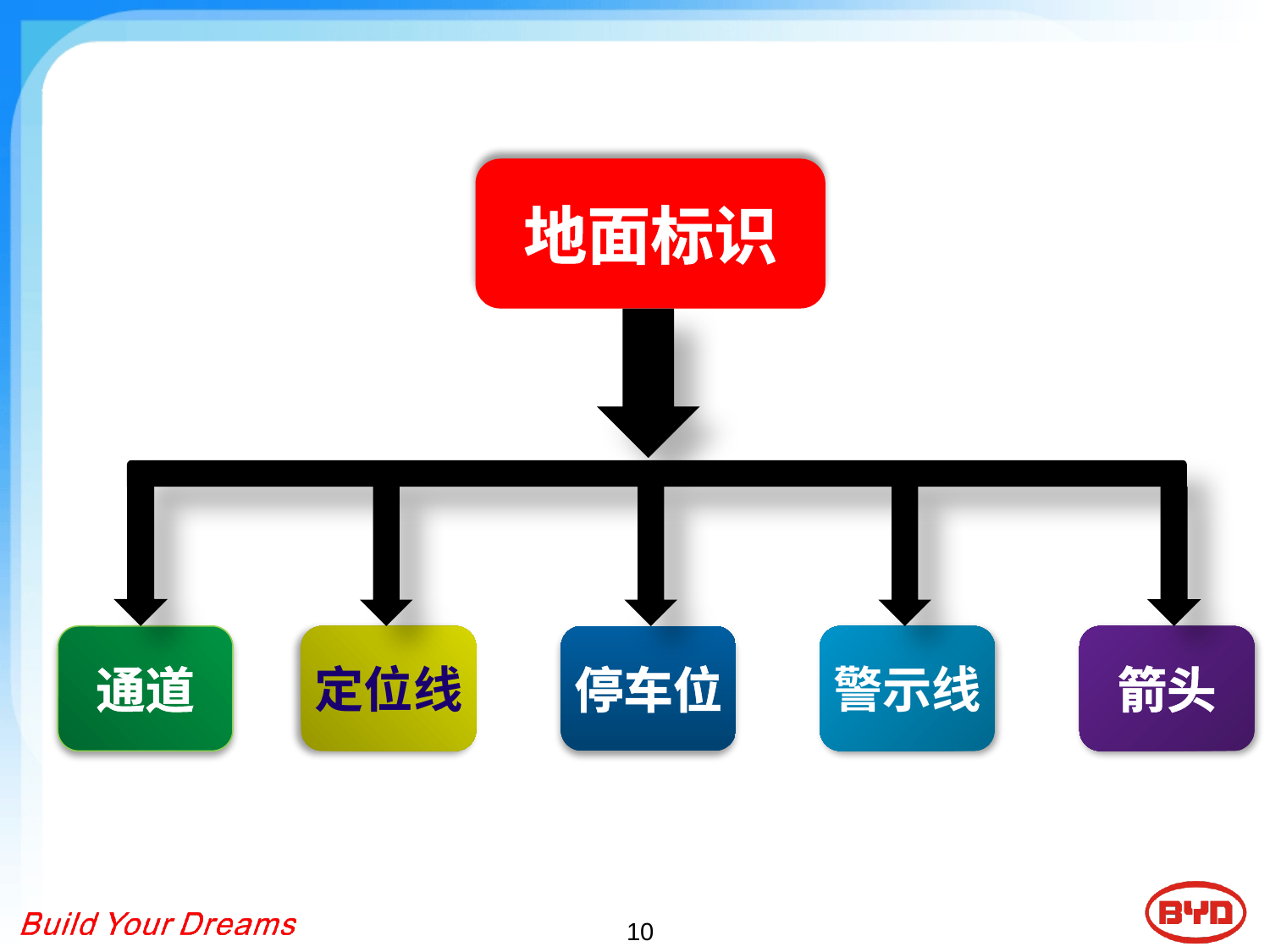

地面标识

通道
定位线
停车位
警示线
箭头
10